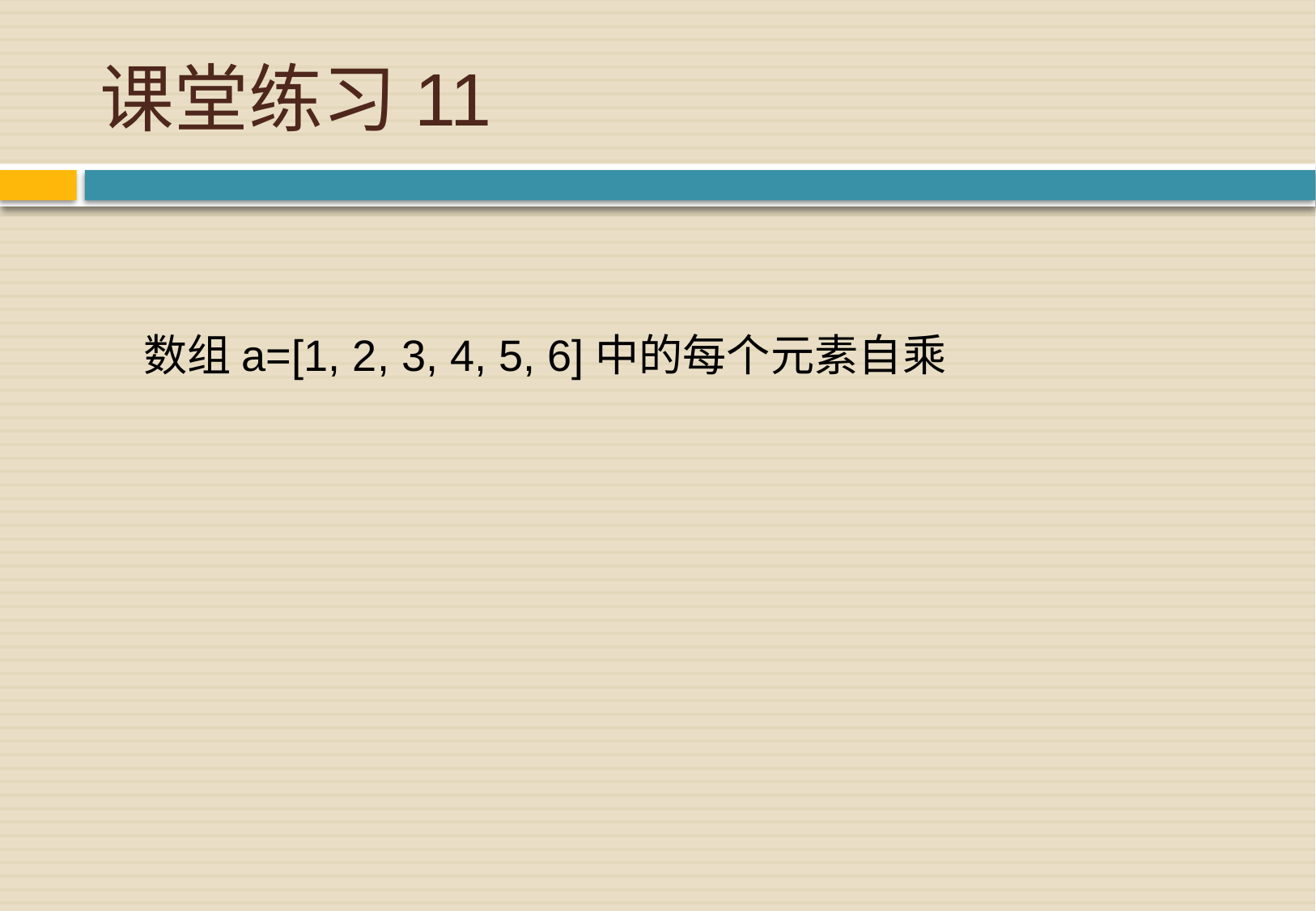

# 课堂练习11
数组a=[1, 2, 3, 4, 5, 6]中的每个元素自乘